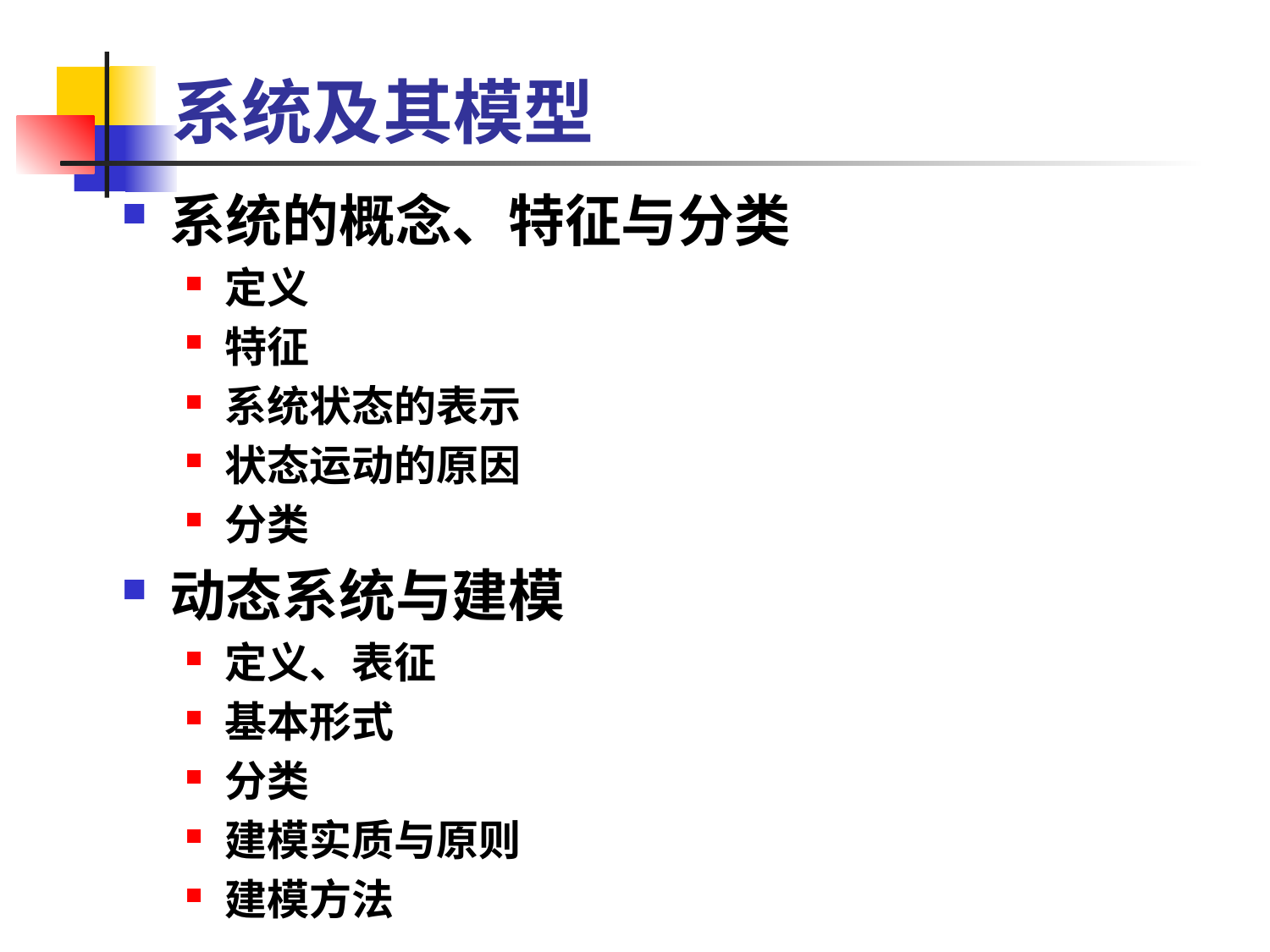

# 系统及其模型
系统的概念、特征与分类
定义
特征
系统状态的表示
状态运动的原因
分类
动态系统与建模
定义、表征
基本形式
分类
建模实质与原则
建模方法